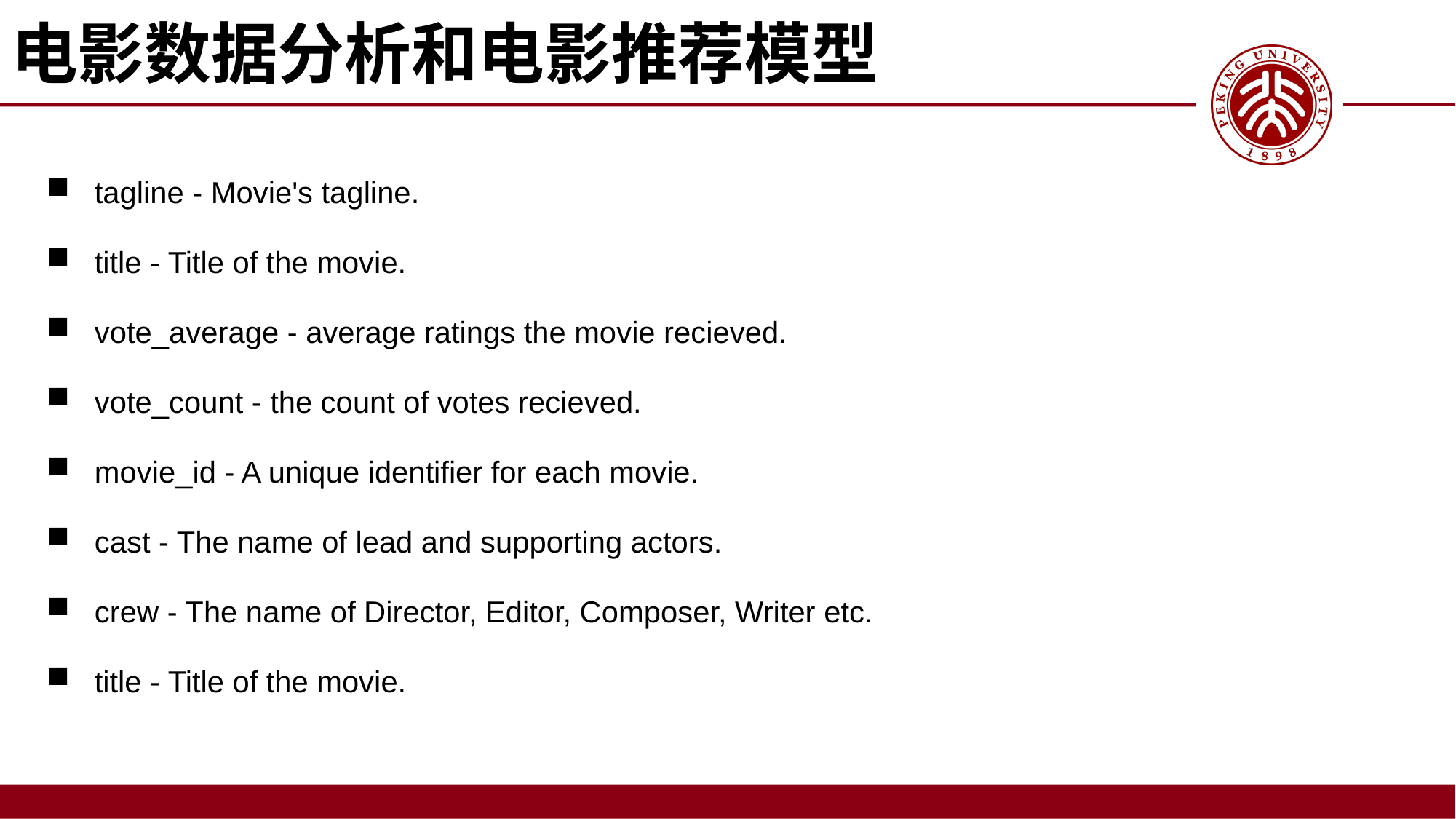

# 电影数据分析和电影推荐模型
tagline - Movie's tagline.
title - Title of the movie.
vote_average - average ratings the movie recieved.
vote_count - the count of votes recieved.
movie_id - A unique identifier for each movie.
cast - The name of lead and supporting actors.
crew - The name of Director, Editor, Composer, Writer etc.
title - Title of the movie.